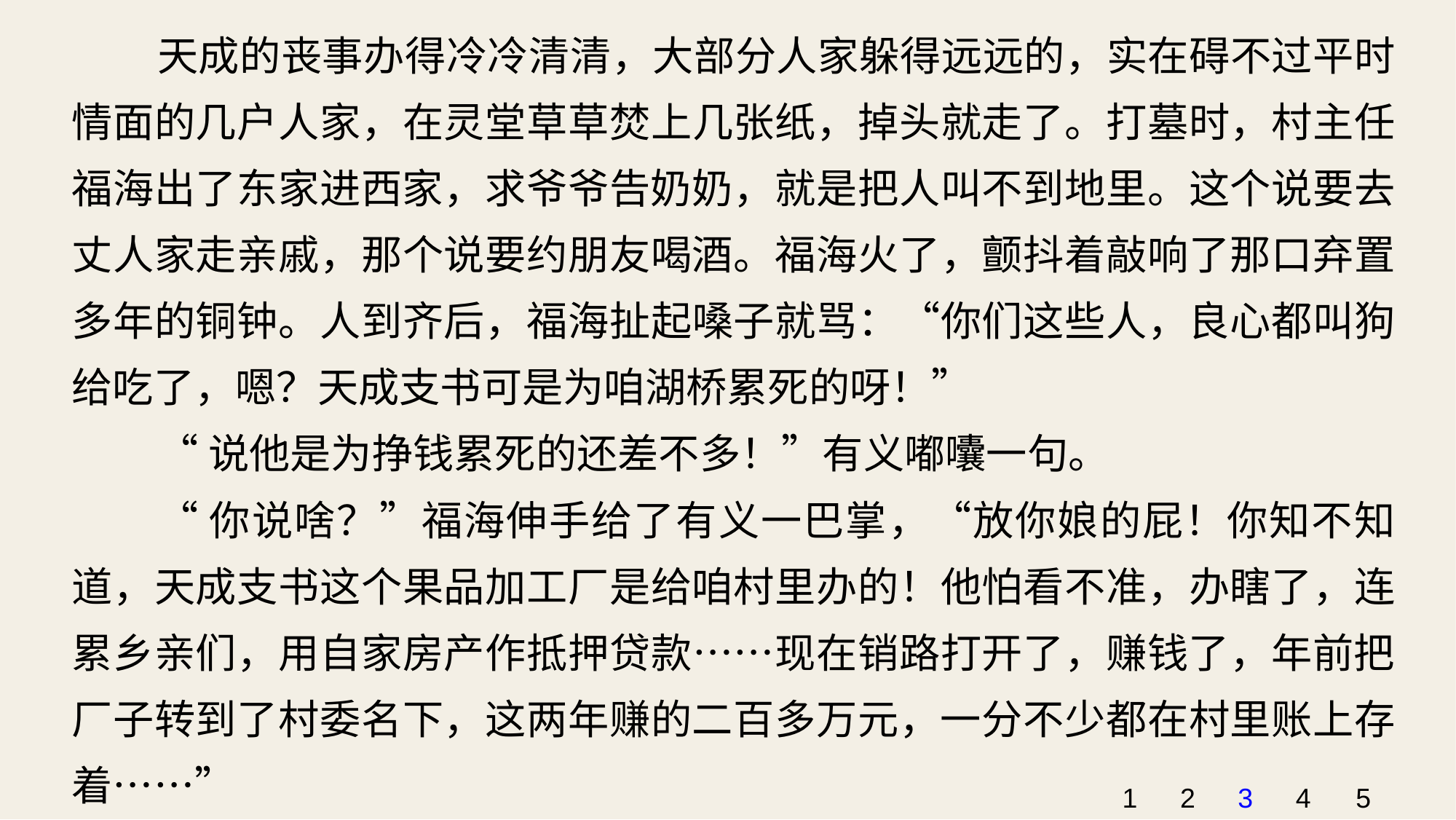

天成的丧事办得冷冷清清，大部分人家躲得远远的，实在碍不过平时情面的几户人家，在灵堂草草焚上几张纸，掉头就走了。打墓时，村主任福海出了东家进西家，求爷爷告奶奶，就是把人叫不到地里。这个说要去丈人家走亲戚，那个说要约朋友喝酒。福海火了，颤抖着敲响了那口弃置多年的铜钟。人到齐后，福海扯起嗓子就骂：“你们这些人，良心都叫狗给吃了，嗯？天成支书可是为咱湖桥累死的呀！”
“说他是为挣钱累死的还差不多！”有义嘟囔一句。
“你说啥？”福海伸手给了有义一巴掌，“放你娘的屁！你知不知道，天成支书这个果品加工厂是给咱村里办的！他怕看不准，办瞎了，连累乡亲们，用自家房产作抵押贷款……现在销路打开了，赚钱了，年前把厂子转到了村委名下，这两年赚的二百多万元，一分不少都在村里账上存着……”
1
2
3
4
5